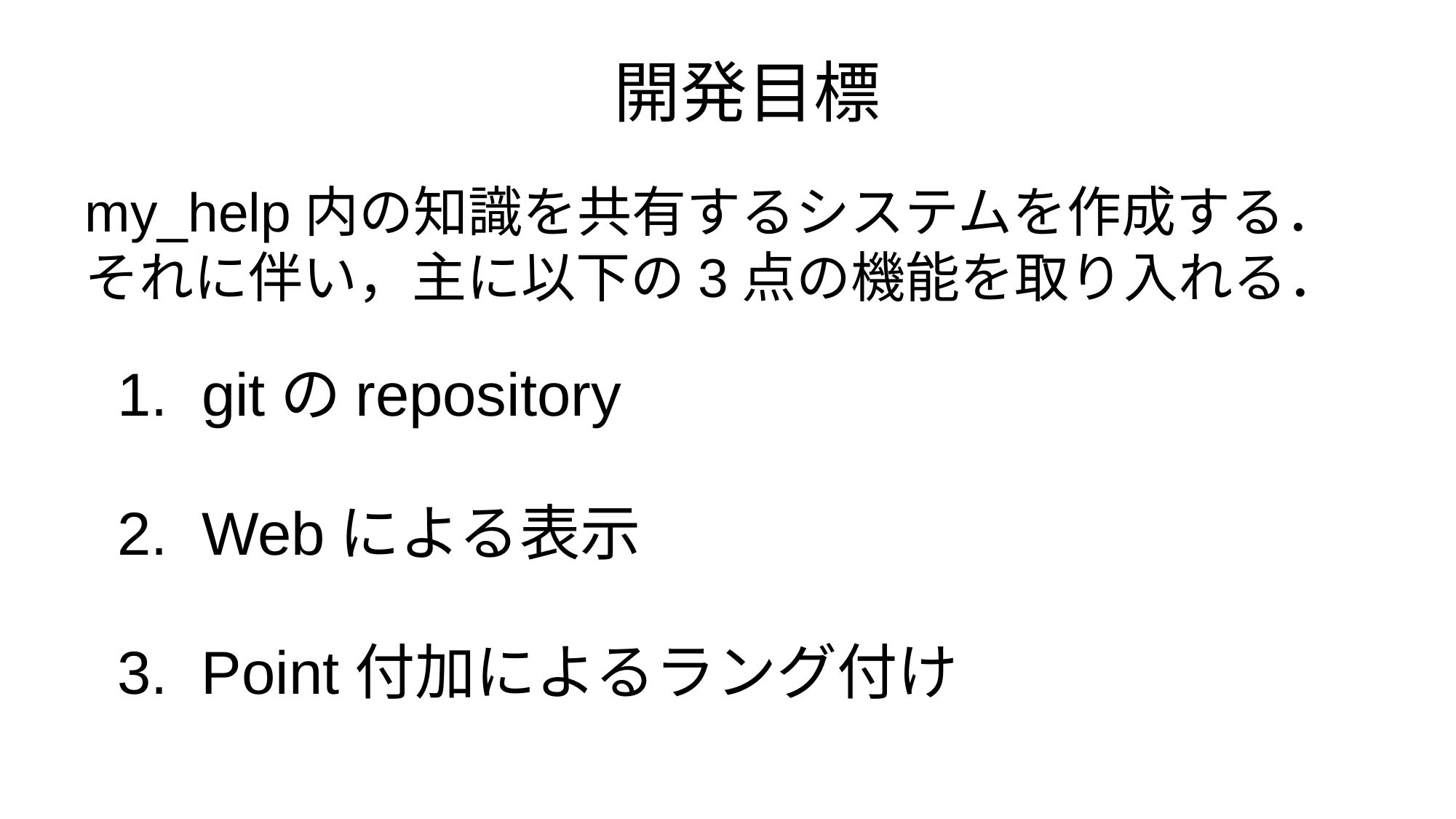

開発目標
my_help内の知識を共有するシステムを作成する．
それに伴い，主に以下の3点の機能を取り入れる．
1.  gitのrepository
2.  Webによる表示
3.  Point付加によるラング付け